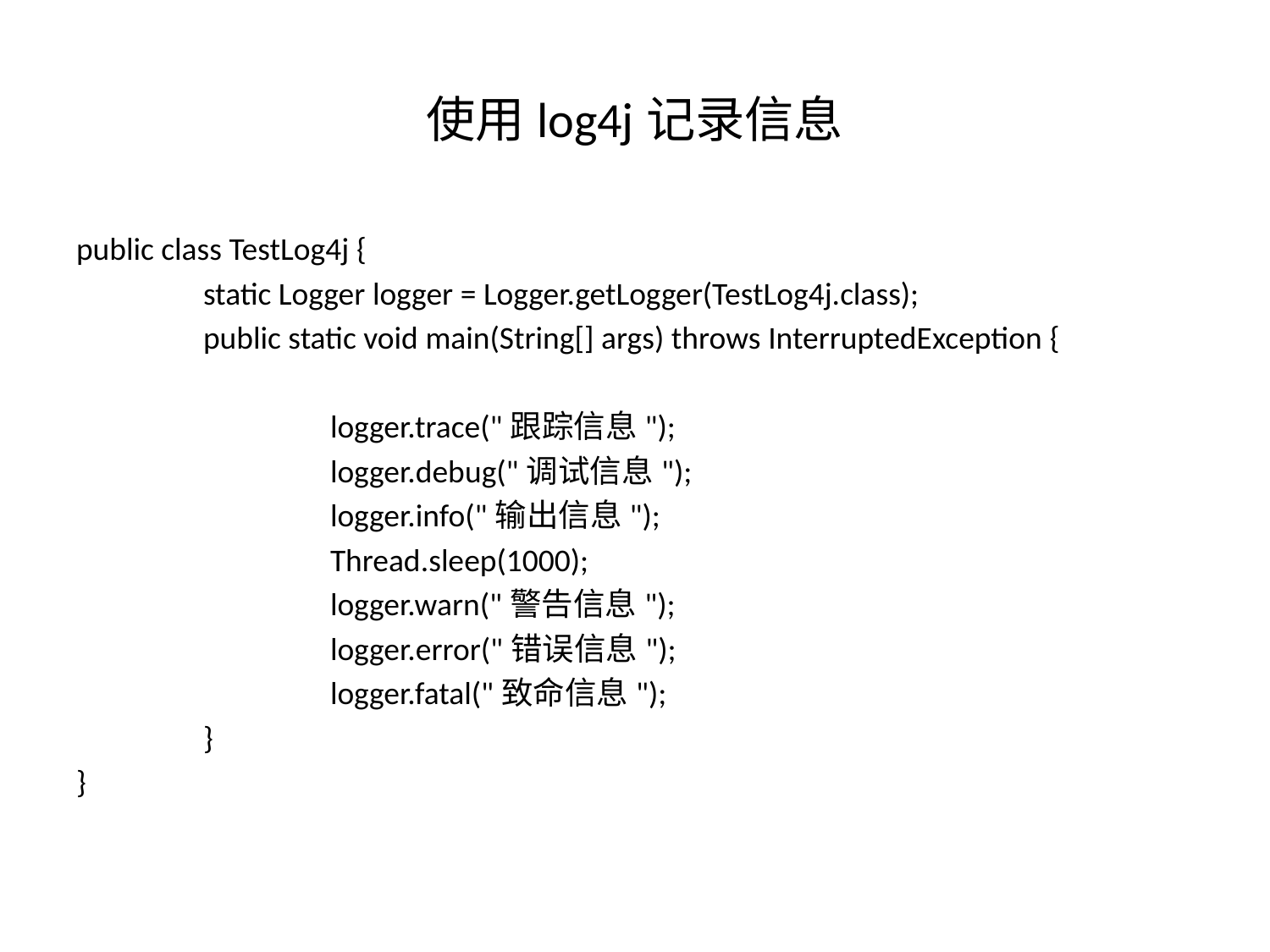

# 使用log4j记录信息
public class TestLog4j {
	static Logger logger = Logger.getLogger(TestLog4j.class);
	public static void main(String[] args) throws InterruptedException {

		logger.trace("跟踪信息");
		logger.debug("调试信息");
		logger.info("输出信息");
		Thread.sleep(1000);
		logger.warn("警告信息");
		logger.error("错误信息");
		logger.fatal("致命信息");
	}
}